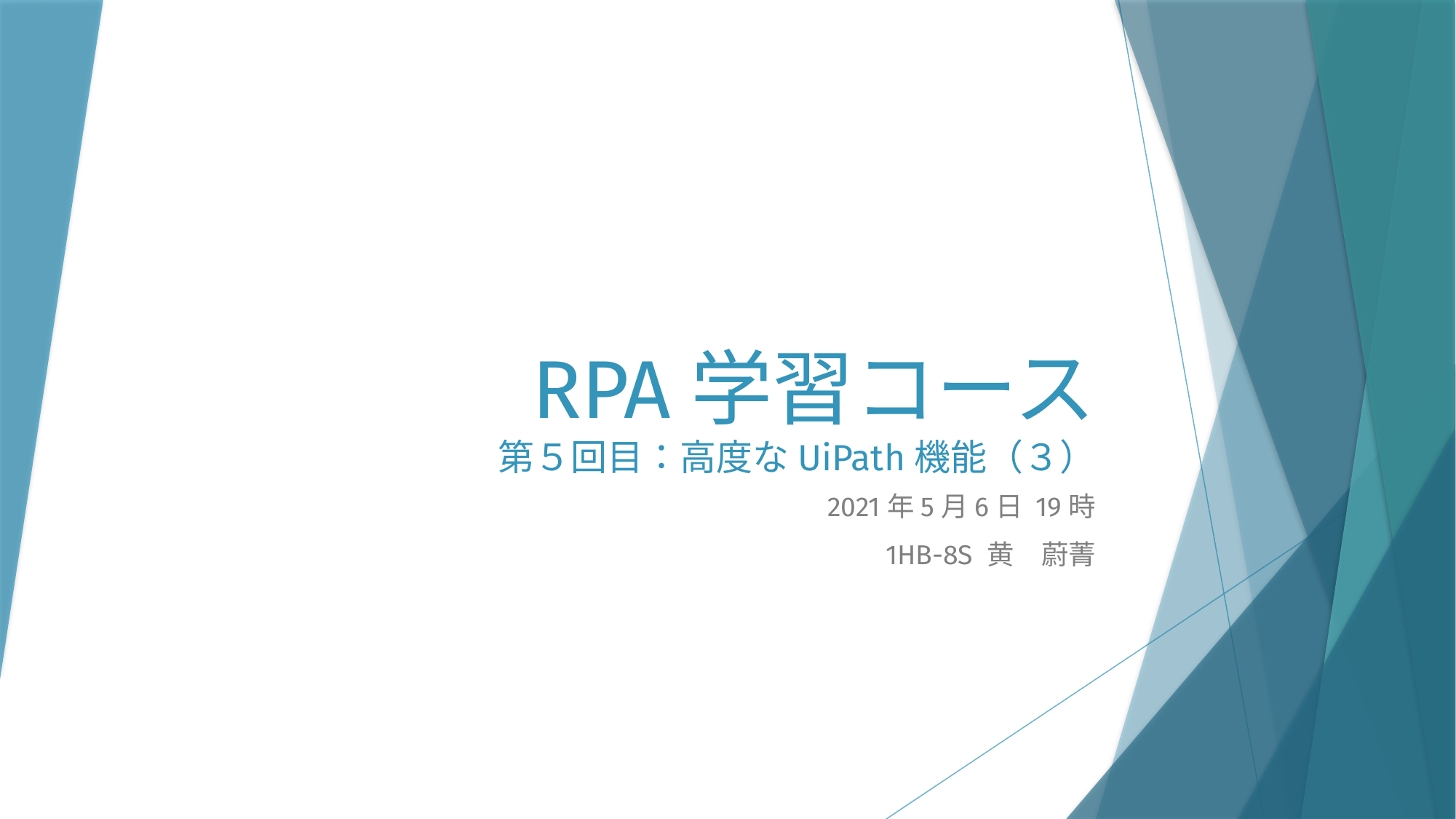

# RPA学習コース 第５回目：高度なUiPath機能（３）
2021年5月6日 19時
1HB-8S 黄　蔚菁